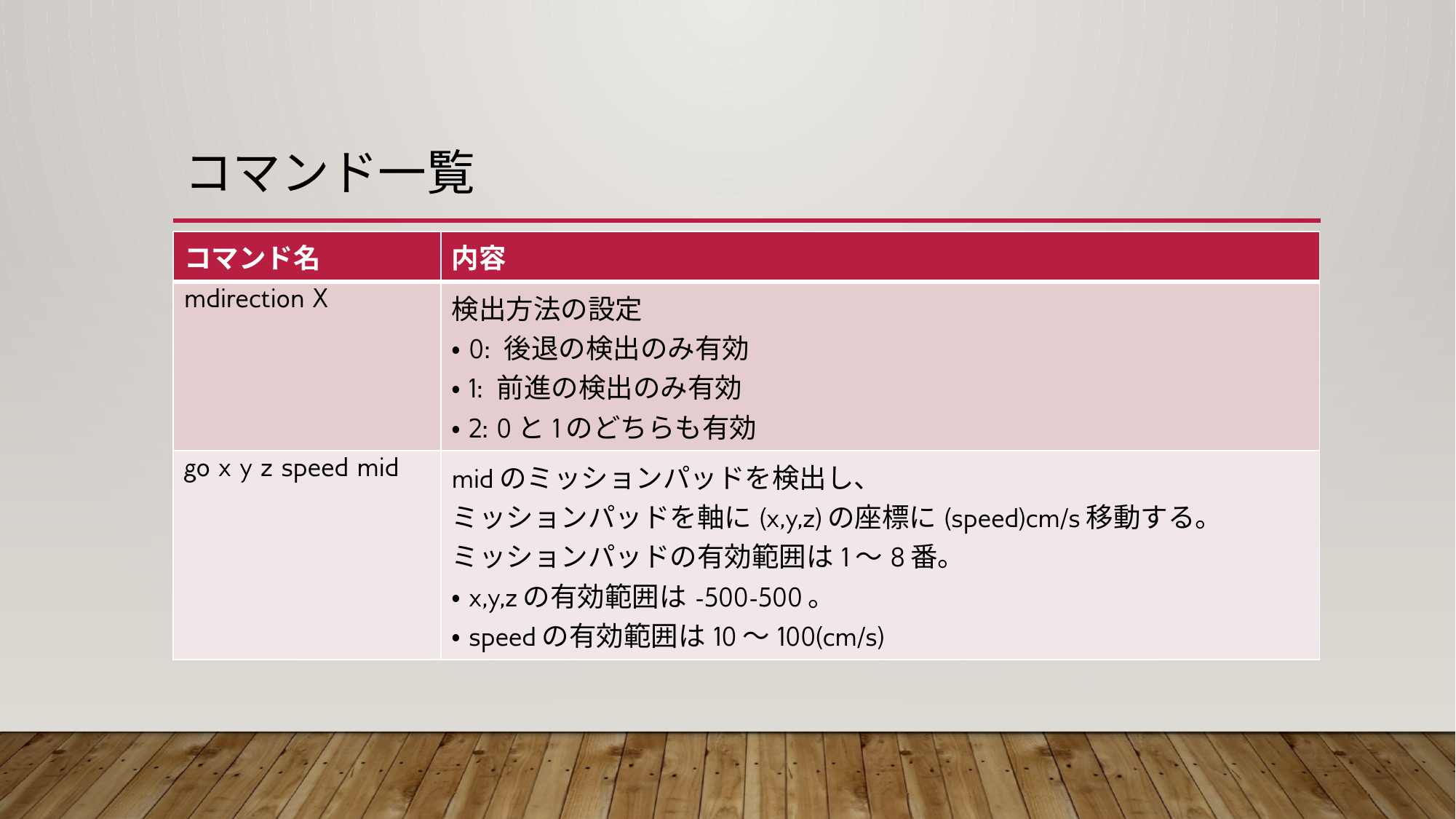

# コマンド一覧
| コマンド名 | 内容 |
| --- | --- |
| mdirection X | 検出方法の設定 ・0: 後退の検出のみ有効 ・1: 前進の検出のみ有効 ・2: 0と1のどちらも有効 |
| go x y z speed mid | midのミッションパッドを検出し、 ミッションパッドを軸に(x,y,z)の座標に(speed)cm/s移動する。 ミッションパッドの有効範囲は1～8番。 ・x,y,zの有効範囲は-500-500。 ・speedの有効範囲は10～100(cm/s) |